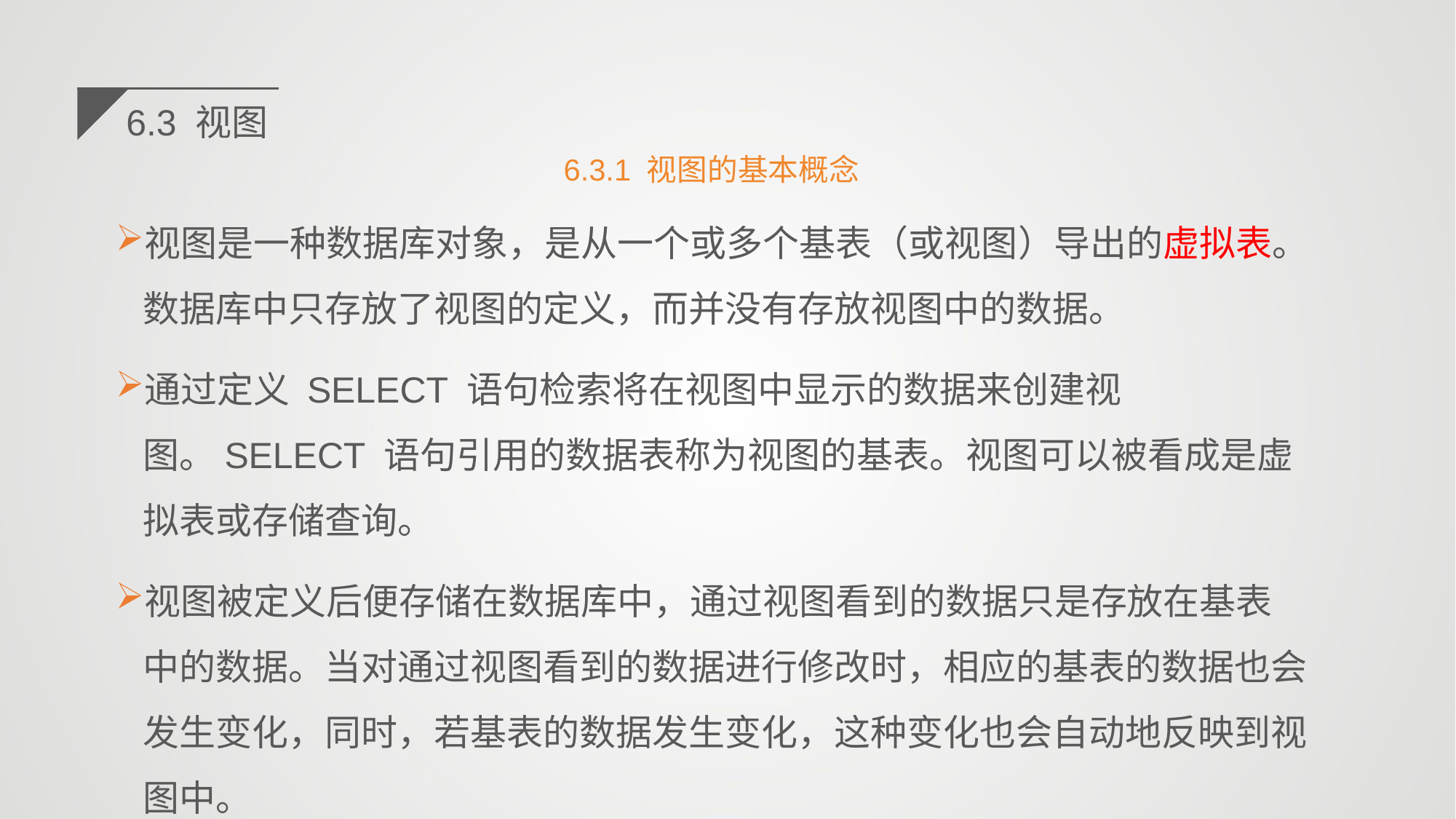

6.3 视图

6.3.1 视图的基本概念
视图是一种数据库对象，是从一个或多个基表（或视图）导出的虚拟表。数据库中只存放了视图的定义，而并没有存放视图中的数据。
通过定义 SELECT 语句检索将在视图中显示的数据来创建视图。SELECT 语句引用的数据表称为视图的基表。视图可以被看成是虚拟表或存储查询。
视图被定义后便存储在数据库中，通过视图看到的数据只是存放在基表中的数据。当对通过视图看到的数据进行修改时，相应的基表的数据也会发生变化，同时，若基表的数据发生变化，这种变化也会自动地反映到视图中。